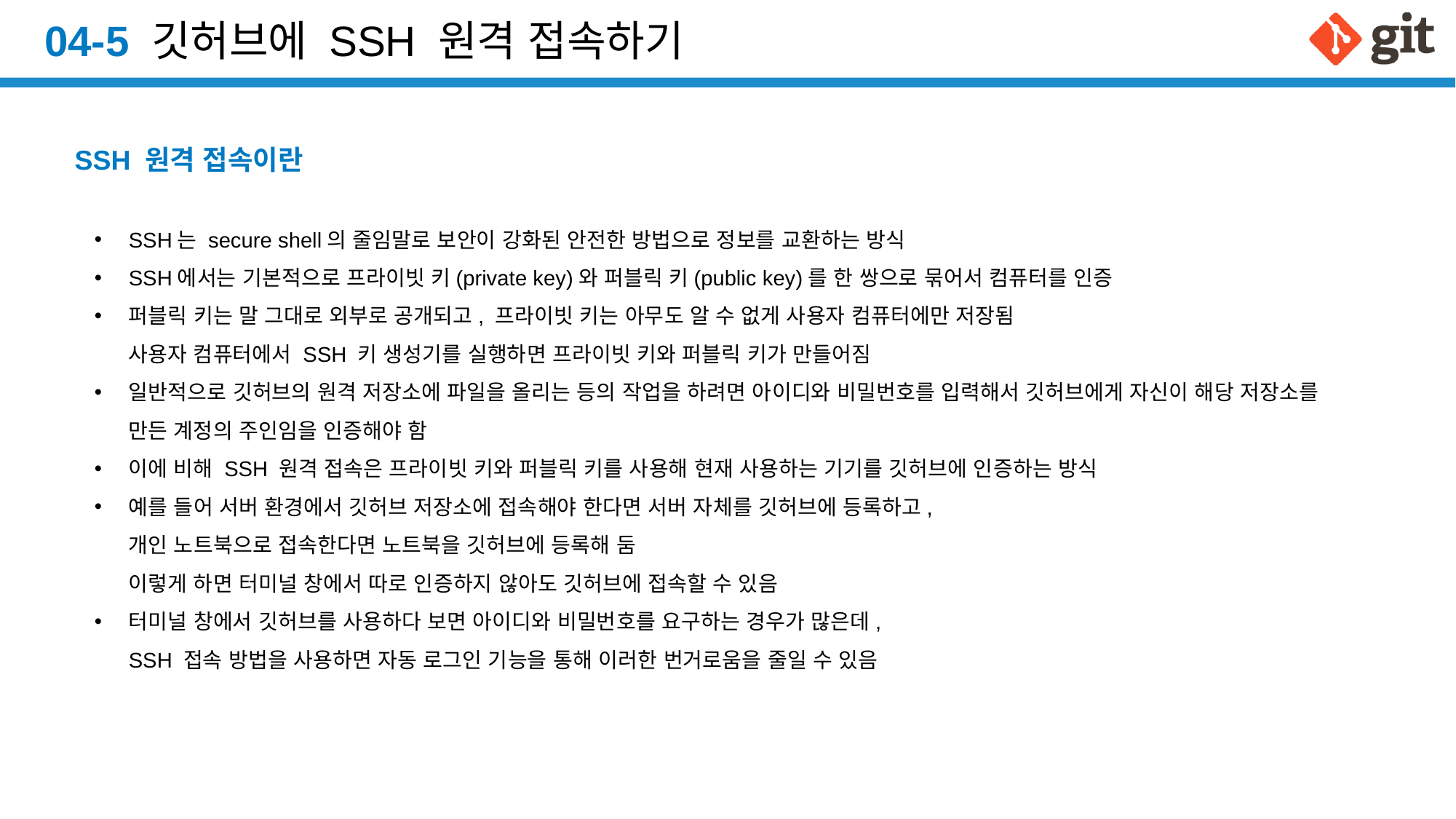

# 04-5 깃허브에 SSH 원격 접속하기
SSH 원격 접속이란
SSH는 secure shell의 줄임말로 보안이 강화된 안전한 방법으로 정보를 교환하는 방식
SSH에서는 기본적으로 프라이빗 키(private key)와 퍼블릭 키(public key)를 한 쌍으로 묶어서 컴퓨터를 인증
퍼블릭 키는 말 그대로 외부로 공개되고, 프라이빗 키는 아무도 알 수 없게 사용자 컴퓨터에만 저장됨
사용자 컴퓨터에서 SSH 키 생성기를 실행하면 프라이빗 키와 퍼블릭 키가 만들어짐
일반적으로 깃허브의 원격 저장소에 파일을 올리는 등의 작업을 하려면 아이디와 비밀번호를 입력해서 깃허브에게 자신이 해당 저장소를 만든 계정의 주인임을 인증해야 함
이에 비해 SSH 원격 접속은 프라이빗 키와 퍼블릭 키를 사용해 현재 사용하는 기기를 깃허브에 인증하는 방식
예를 들어 서버 환경에서 깃허브 저장소에 접속해야 한다면 서버 자체를 깃허브에 등록하고,
개인 노트북으로 접속한다면 노트북을 깃허브에 등록해 둠
이렇게 하면 터미널 창에서 따로 인증하지 않아도 깃허브에 접속할 수 있음
터미널 창에서 깃허브를 사용하다 보면 아이디와 비밀번호를 요구하는 경우가 많은데,
SSH 접속 방법을 사용하면 자동 로그인 기능을 통해 이러한 번거로움을 줄일 수 있음